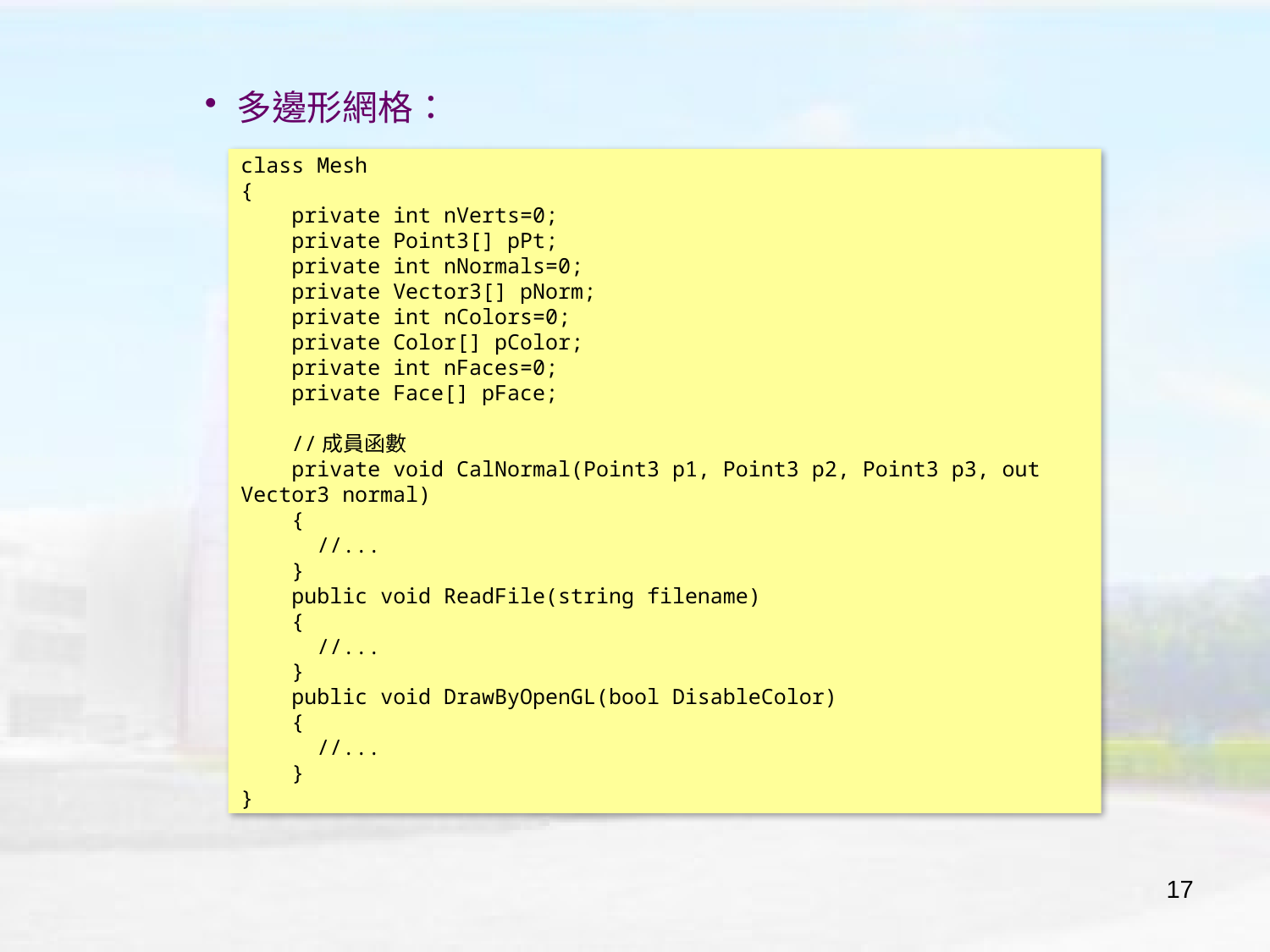

多邊形網格：
class Mesh
{
    private int nVerts=0;
    private Point3[] pPt;
    private int nNormals=0;
    private Vector3[] pNorm;
    private int nColors=0;
    private Color[] pColor;
    private int nFaces=0;
    private Face[] pFace;

    //成員函數
    private void CalNormal(Point3 p1, Point3 p2, Point3 p3, out Vector3 normal)
    {
      //...
    }
    public void ReadFile(string filename)
    {
      //...
    }
    public void DrawByOpenGL(bool DisableColor)
    {
      //...
    }
}
17